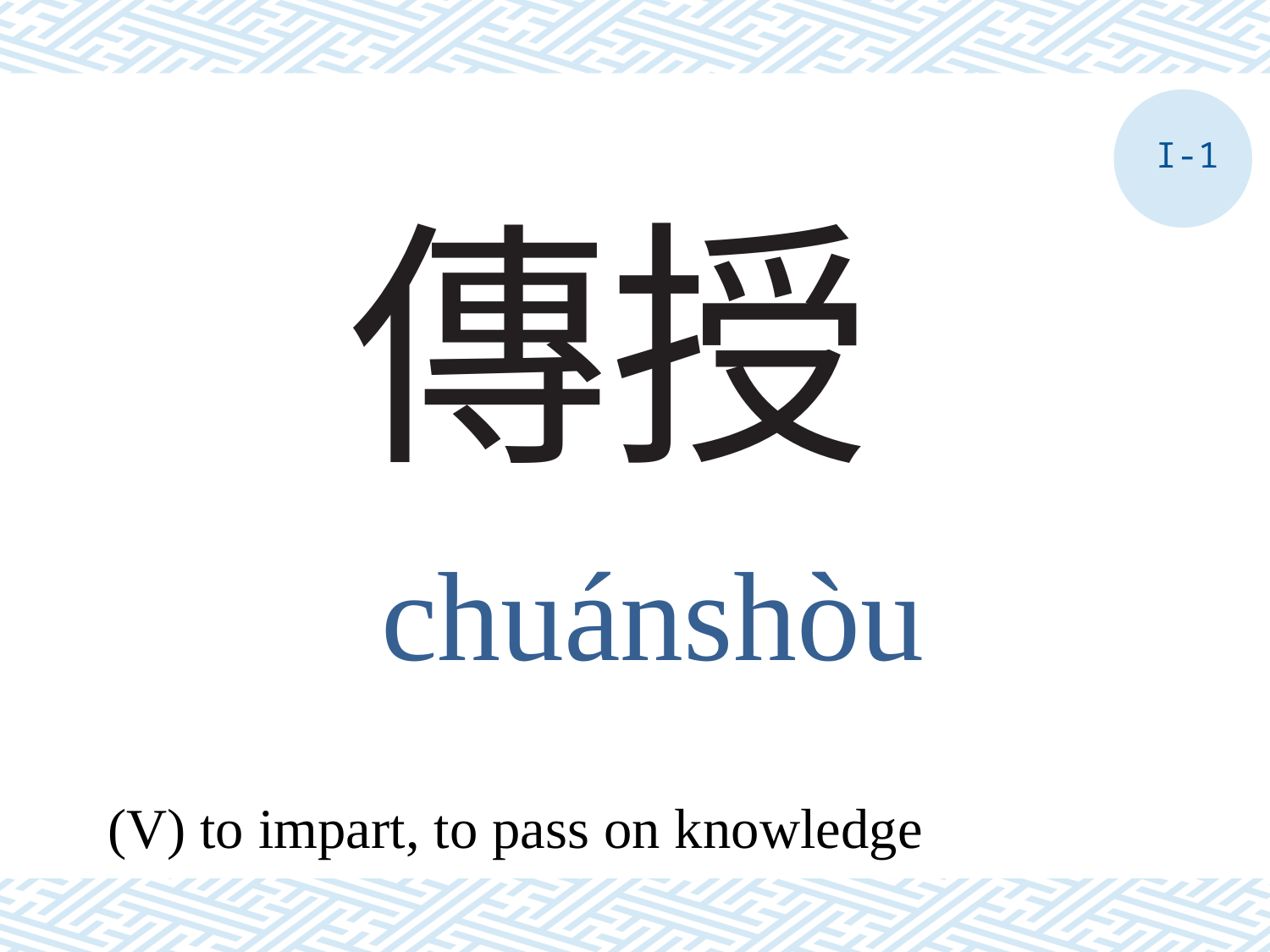

I-1

# 傳授
chuánshòu
(V) to impart, to pass on knowledge